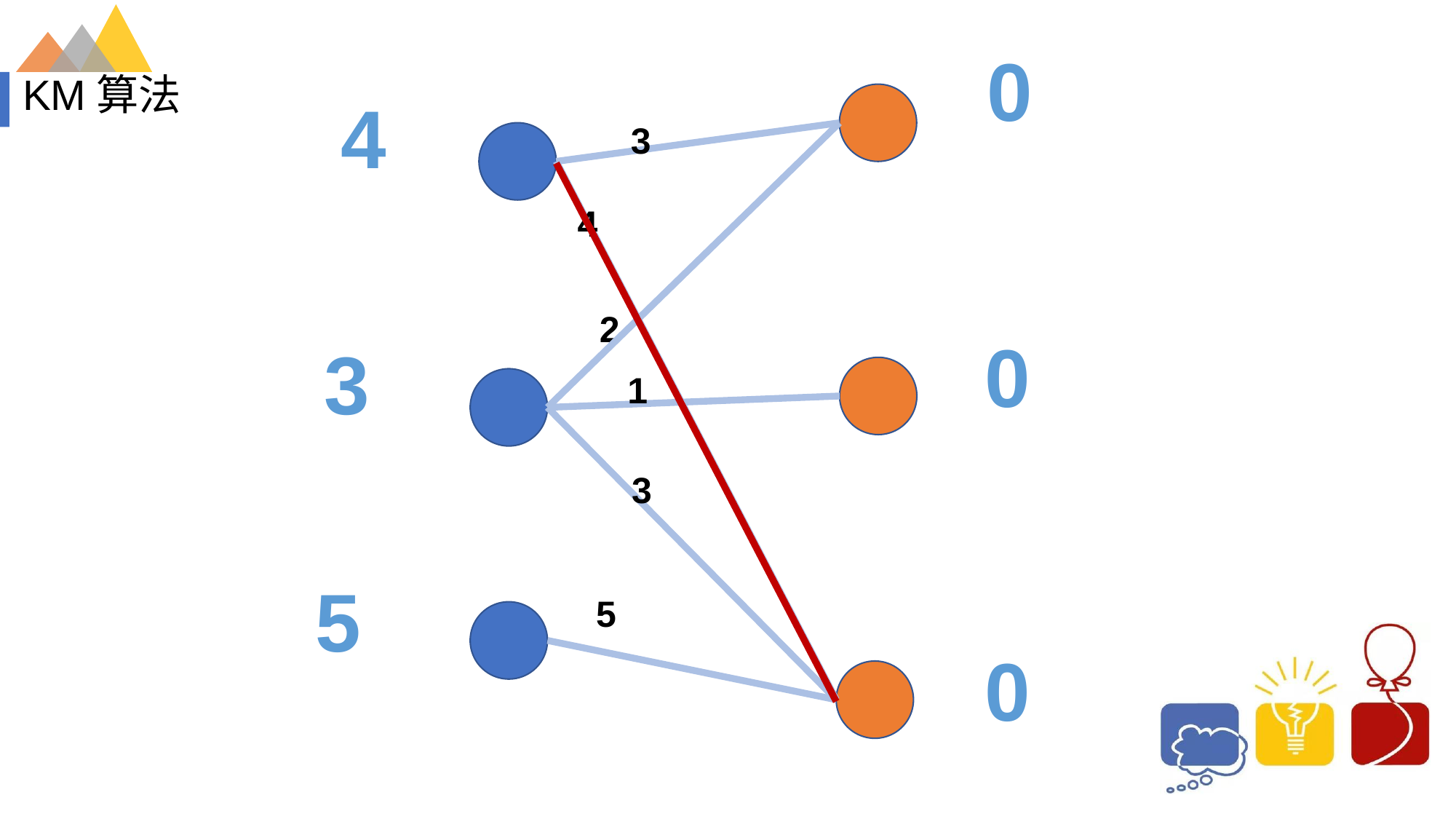

0
KM算法
4

3

4
2
0
3

1

3
5
5

0